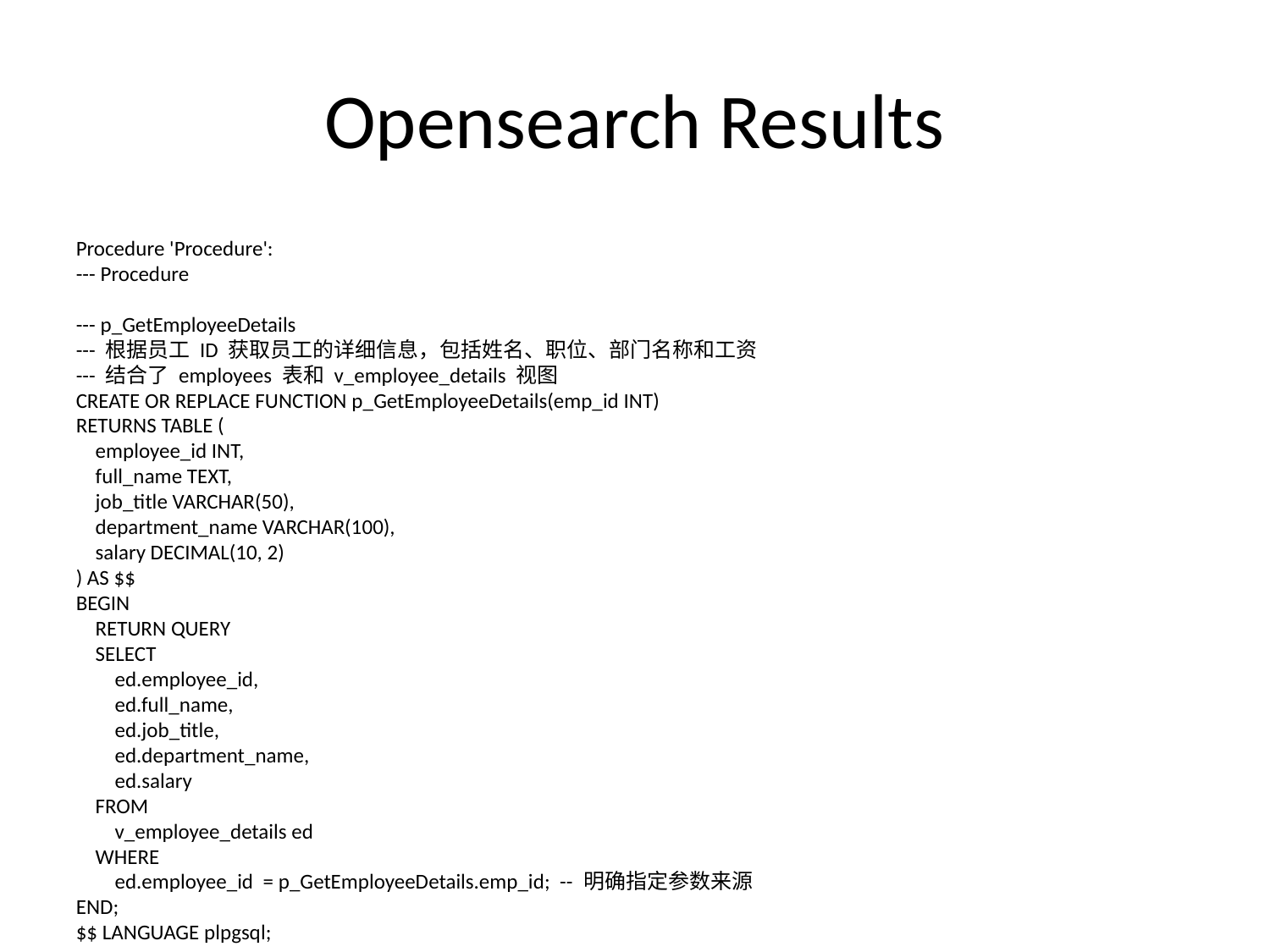

# Opensearch Results

Procedure 'Procedure':
--- Procedure
--- p_GetEmployeeDetails
--- 根据员工 ID 获取员工的详细信息，包括姓名、职位、部门名称和工资
--- 结合了 employees 表和 v_employee_details 视图
CREATE OR REPLACE FUNCTION p_GetEmployeeDetails(emp_id INT)
RETURNS TABLE (
    employee_id INT,
    full_name TEXT,
    job_title VARCHAR(50),
    department_name VARCHAR(100),
    salary DECIMAL(10, 2)
) AS $$
BEGIN
    RETURN QUERY
    SELECT
        ed.employee_id,
        ed.full_name,
        ed.job_title,
        ed.department_name,
        ed.salary
    FROM
        v_employee_details ed
    WHERE
        ed.employee_id  = p_GetEmployeeDetails.emp_id;  -- 明确指定参数来源
END;
$$ LANGUAGE plpgsql;
与employees相关的procedure是：--- Procedure
--- p_GetEmployeeDetails
--- 根据员工 ID 获取员工的详细信息，包括姓名、职位、部门名称和工资
--- 结合了 employees 表和 v_employee_details 视图
CREATE OR REPLACE FUNCTION p_GetEmployeeDetails(emp_id INT)
RETURNS TABLE (
    employee_id INT,
    full_name TEXT,
    job_title VARCHAR(50),
    department_name VARCHAR(100),
    salary DECIMAL(10, 2)
) AS $$
BEGIN
    RETURN QUERY
    SELECT
        ed.employee_id,
        ed.full_name,
        ed.job_title,
        ed.department_name,
        ed.salary
    FROM
        v_employee_details ed
    WHERE
        ed.employee_id  = p_GetEmployeeDetails.emp_id;  -- 明确指定参数来源
END;
$$ LANGUAGE plpgsql;
相关表: ['v_employee_details']